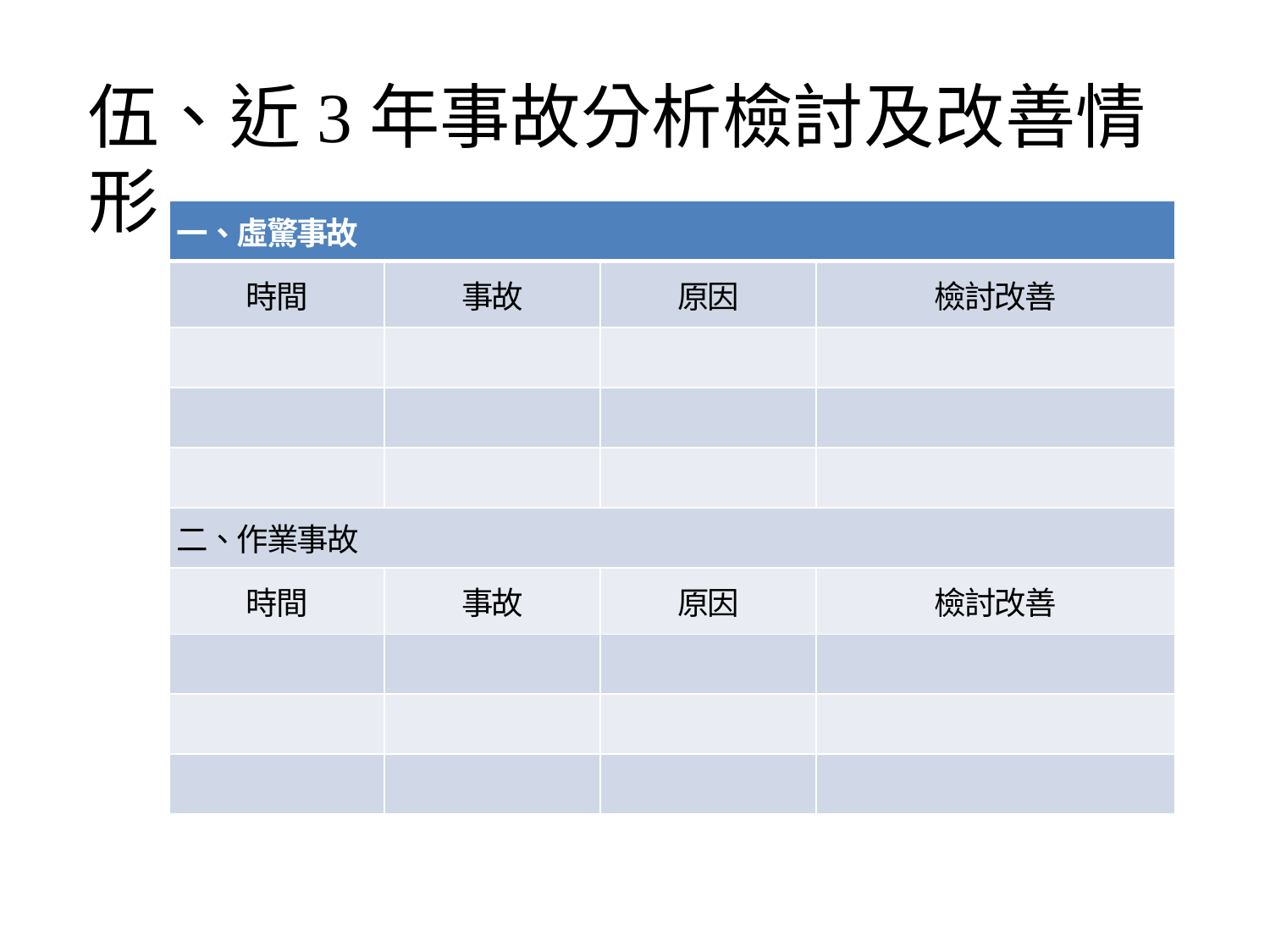

# 伍、近3年事故分析檢討及改善情形
| 一、虛驚事故 |  |  |  |
| --- | --- | --- | --- |
| 時間 | 事故 | 原因 | 檢討改善 |
|  |  |  |  |
|  |  |  |  |
|  |  |  |  |
| 二、作業事故 |  |  |  |
| 時間 | 事故 | 原因 | 檢討改善 |
|  |  |  |  |
|  |  |  |  |
|  |  |  |  |
17